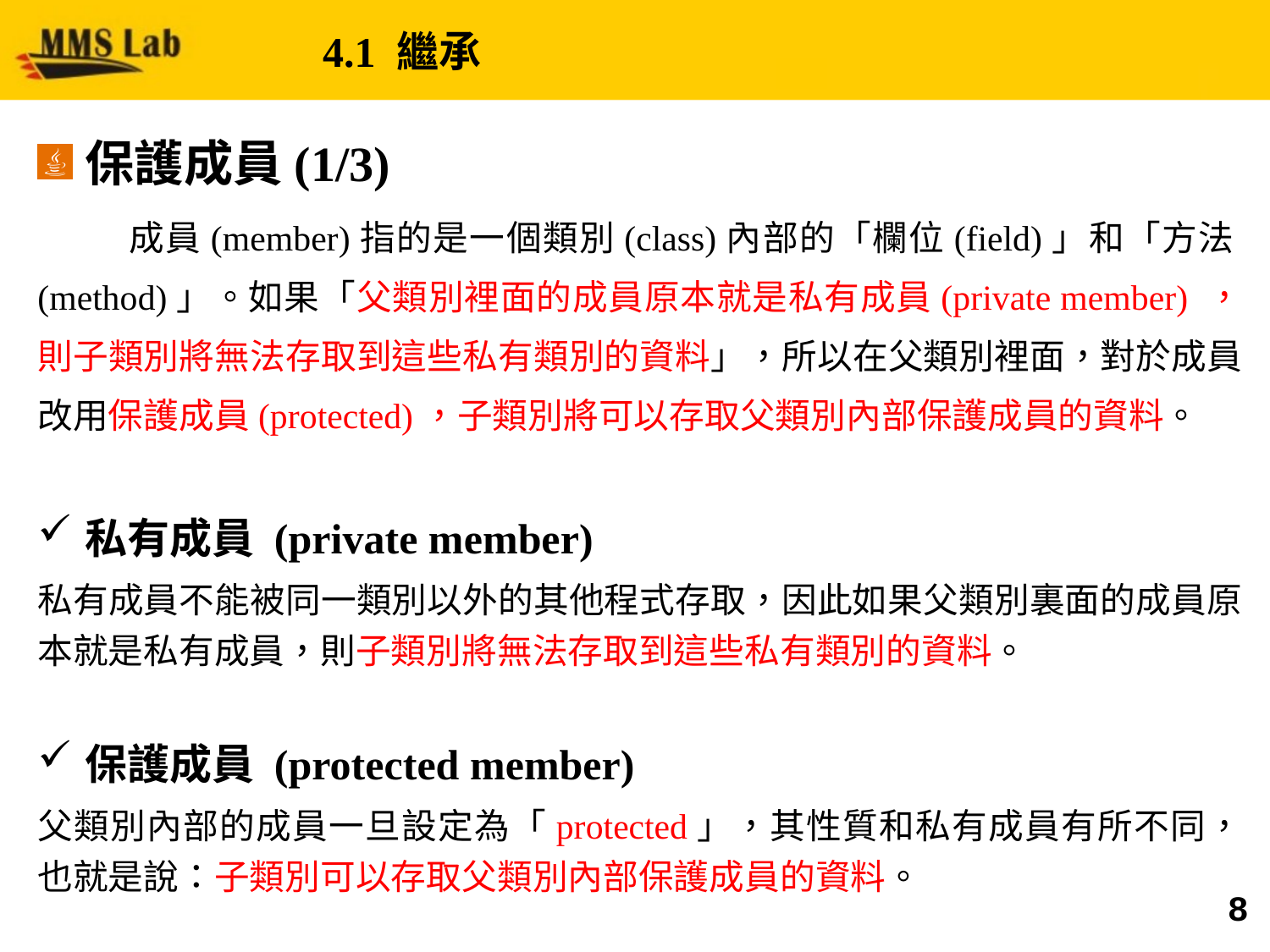

# 4.1 繼承
保護成員(1/3)
         成員(member)指的是一個類別(class)內部的「欄位(field)」和「方法(method)」。如果「父類別裡面的成員原本就是私有成員(private member) ，則子類別將無法存取到這些私有類別的資料」，所以在父類別裡面，對於成員改用保護成員(protected)，子類別將可以存取父類別內部保護成員的資料。

私有成員 (private member)
私有成員不能被同一類別以外的其他程式存取，因此如果父類別裏面的成員原本就是私有成員，則子類別將無法存取到這些私有類別的資料。

保護成員 (protected member)
父類別內部的成員一旦設定為「protected」，其性質和私有成員有所不同，也就是說：子類別可以存取父類別內部保護成員的資料。

8